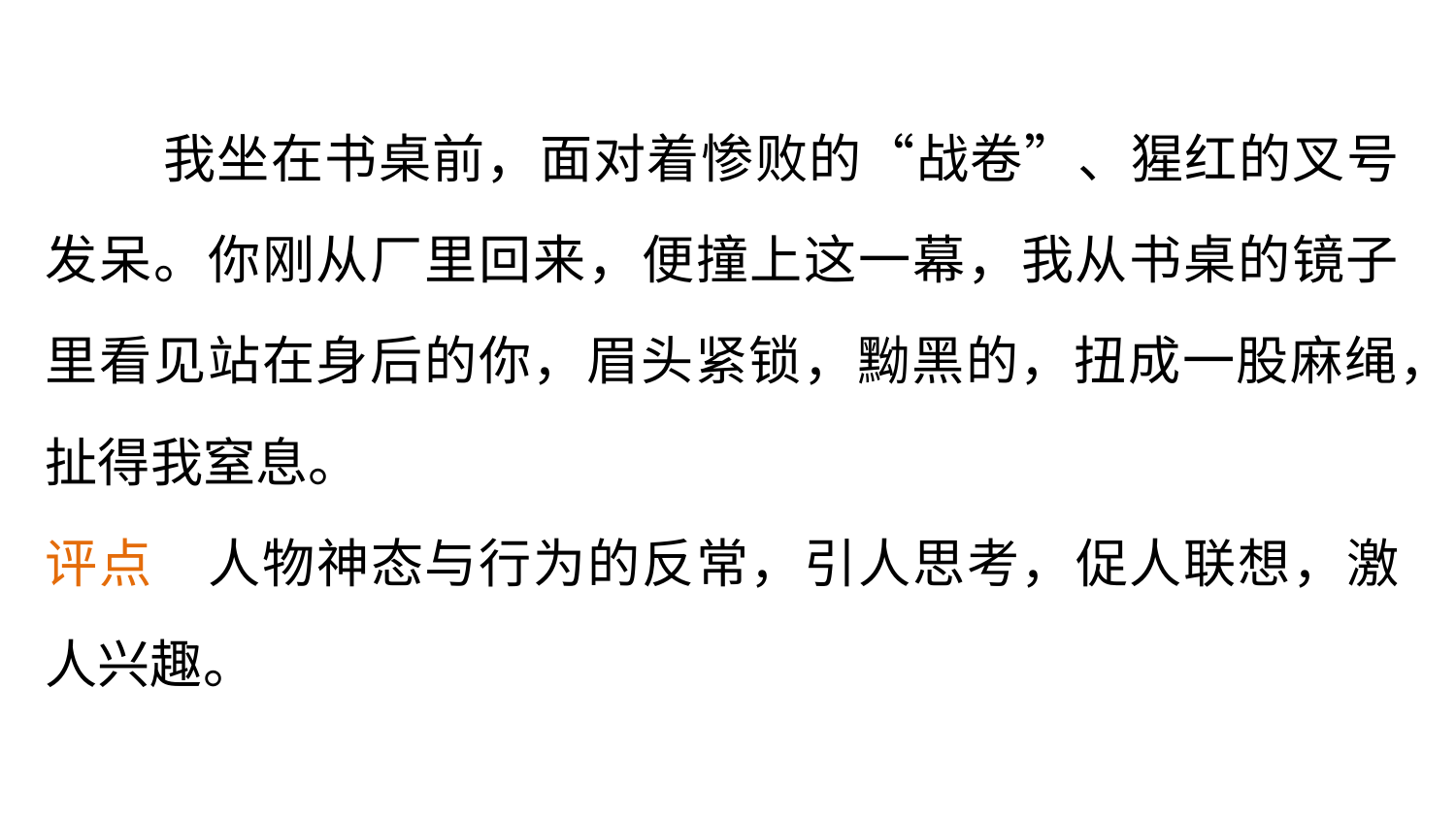

我坐在书桌前，面对着惨败的“战卷”、猩红的叉号发呆。你刚从厂里回来，便撞上这一幕，我从书桌的镜子里看见站在身后的你，眉头紧锁，黝黑的，扭成一股麻绳，扯得我窒息。
评点　人物神态与行为的反常，引人思考，促人联想，激人兴趣。